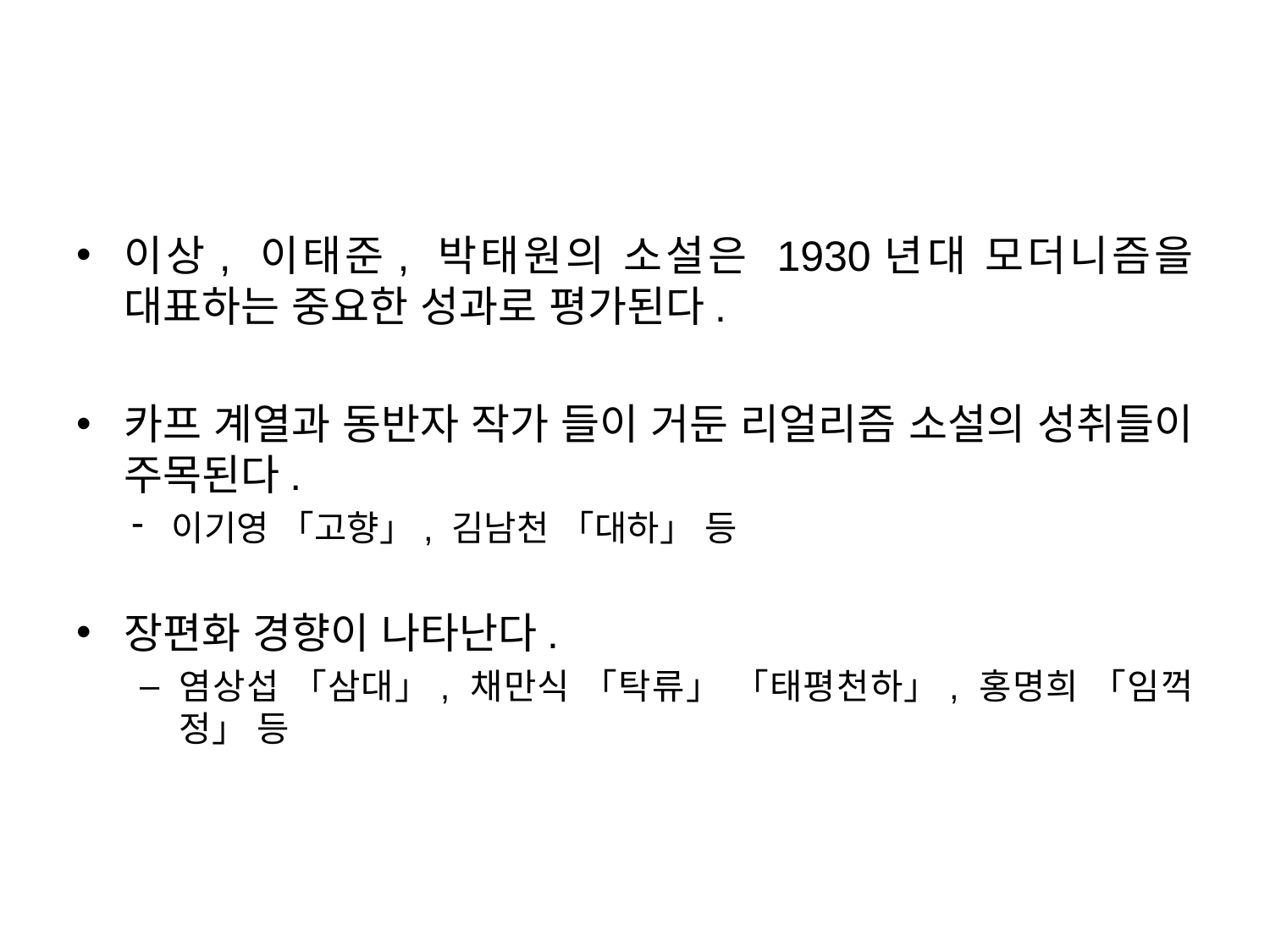

이상, 이태준, 박태원의 소설은 1930년대 모더니즘을 대표하는 중요한 성과로 평가된다.

카프 계열과 동반자 작가 들이 거둔 리얼리즘 소설의 성취들이 주목된다.
이기영 「고향」, 김남천 「대하」 등

장편화 경향이 나타난다.
염상섭 「삼대」, 채만식 「탁류」 「태평천하」, 홍명희 「임꺽정」 등